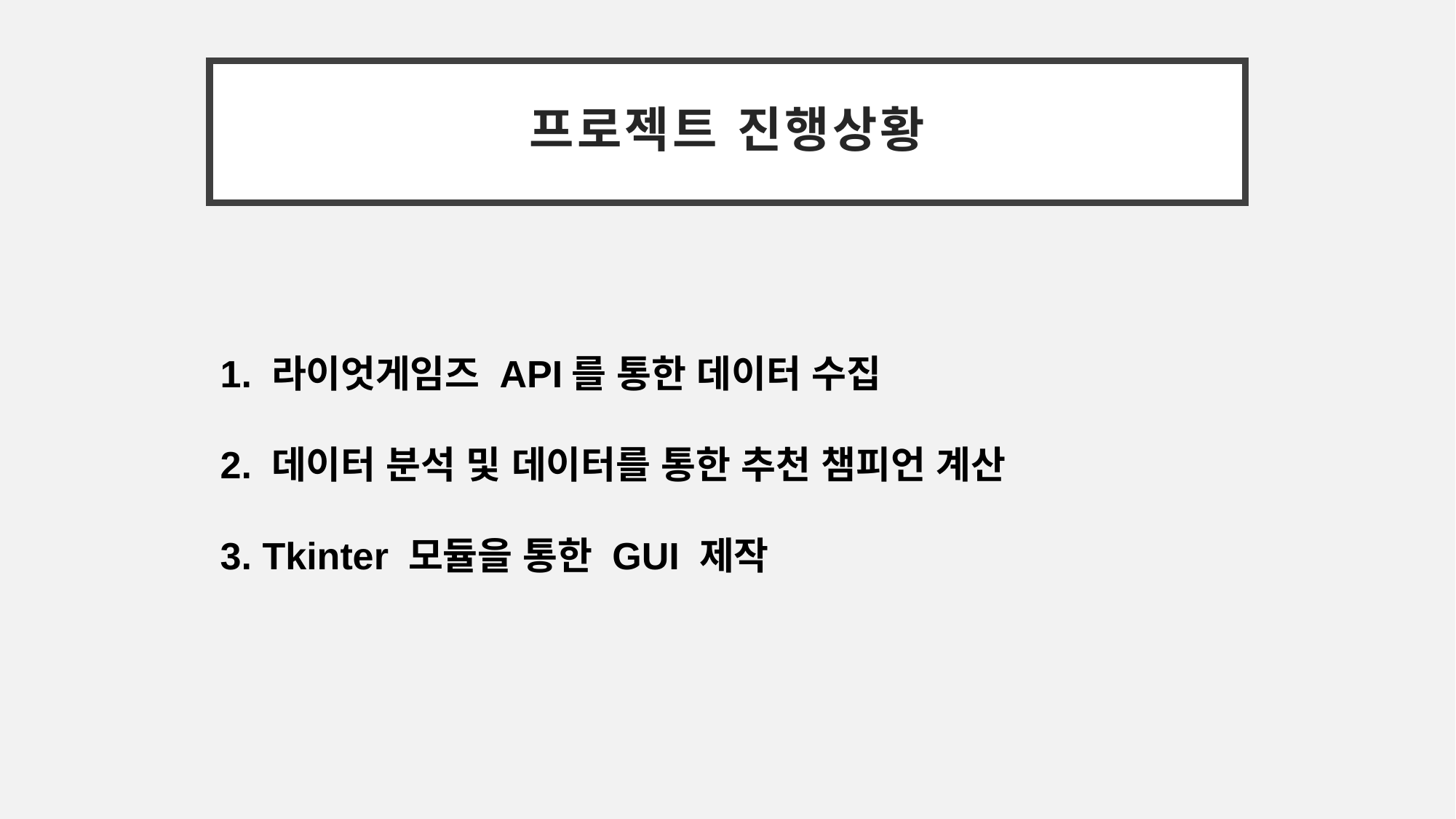

프로젝트 진행상황
1. 라이엇게임즈 API를 통한 데이터 수집
2. 데이터 분석 및 데이터를 통한 추천 챔피언 계산
3. Tkinter 모듈을 통한 GUI 제작